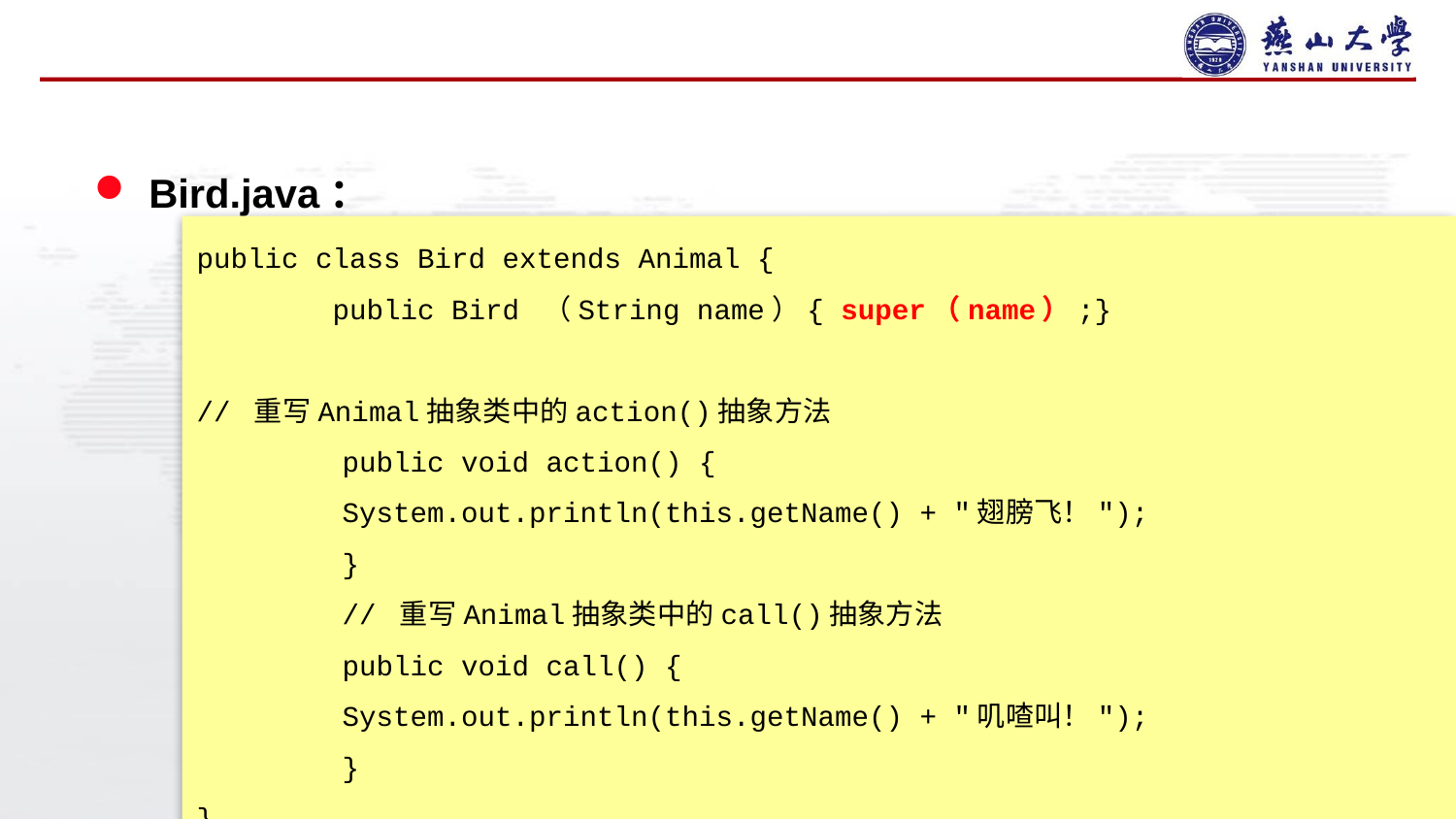

#
Bird.java：

public class Bird extends Animal {
        public Bird （String name）{ super（name）;}

// 重写Animal抽象类中的action()抽象方法
	public void action() {
	System.out.println(this.getName() + "翅膀飞！");
	}
	// 重写Animal抽象类中的call()抽象方法
	public void call() {
	System.out.println(this.getName() + "叽喳叫！");
	}
}